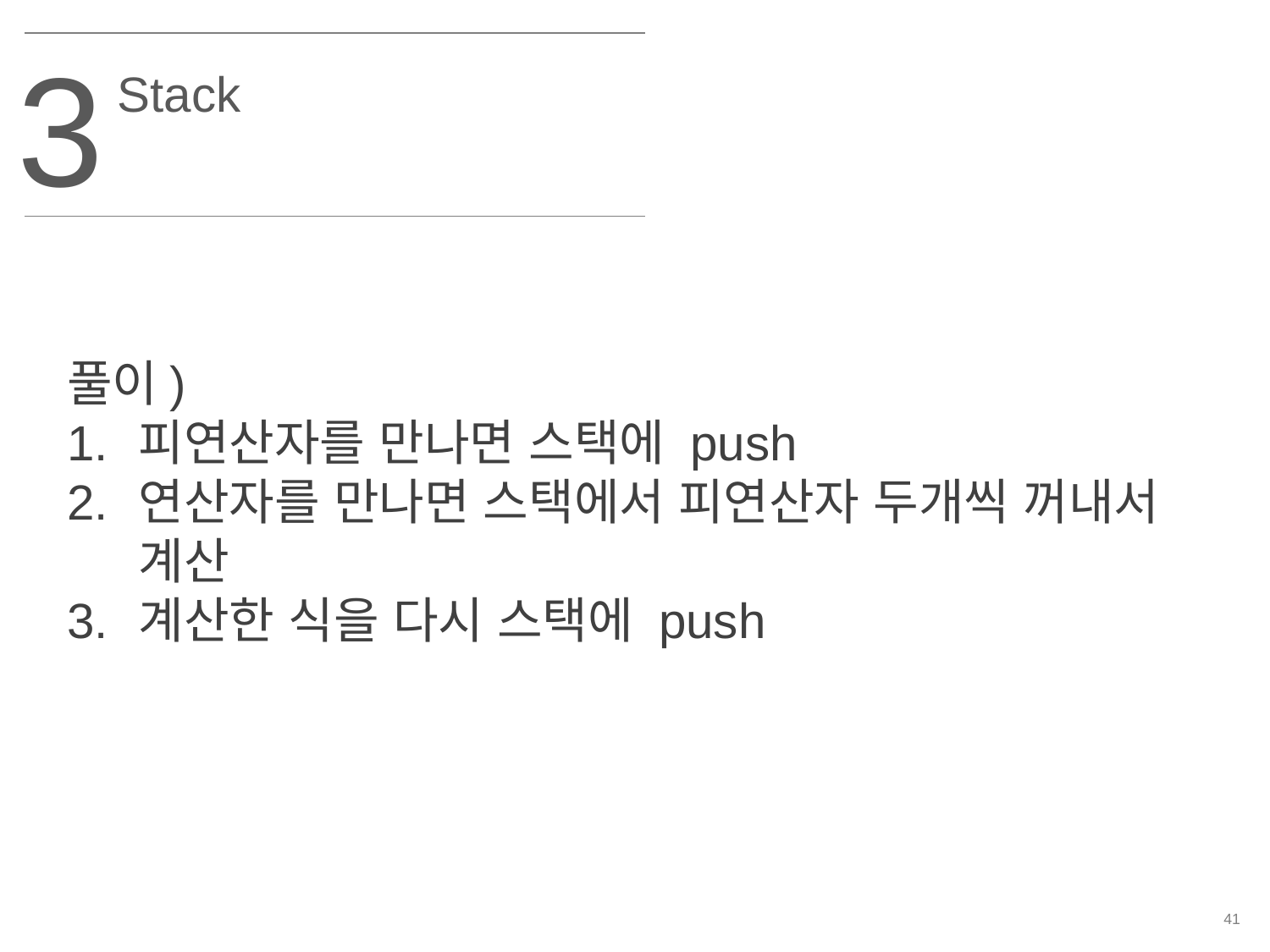

3
Stack
풀이)
피연산자를 만나면 스택에 push
연산자를 만나면 스택에서 피연산자 두개씩 꺼내서 계산
계산한 식을 다시 스택에 push